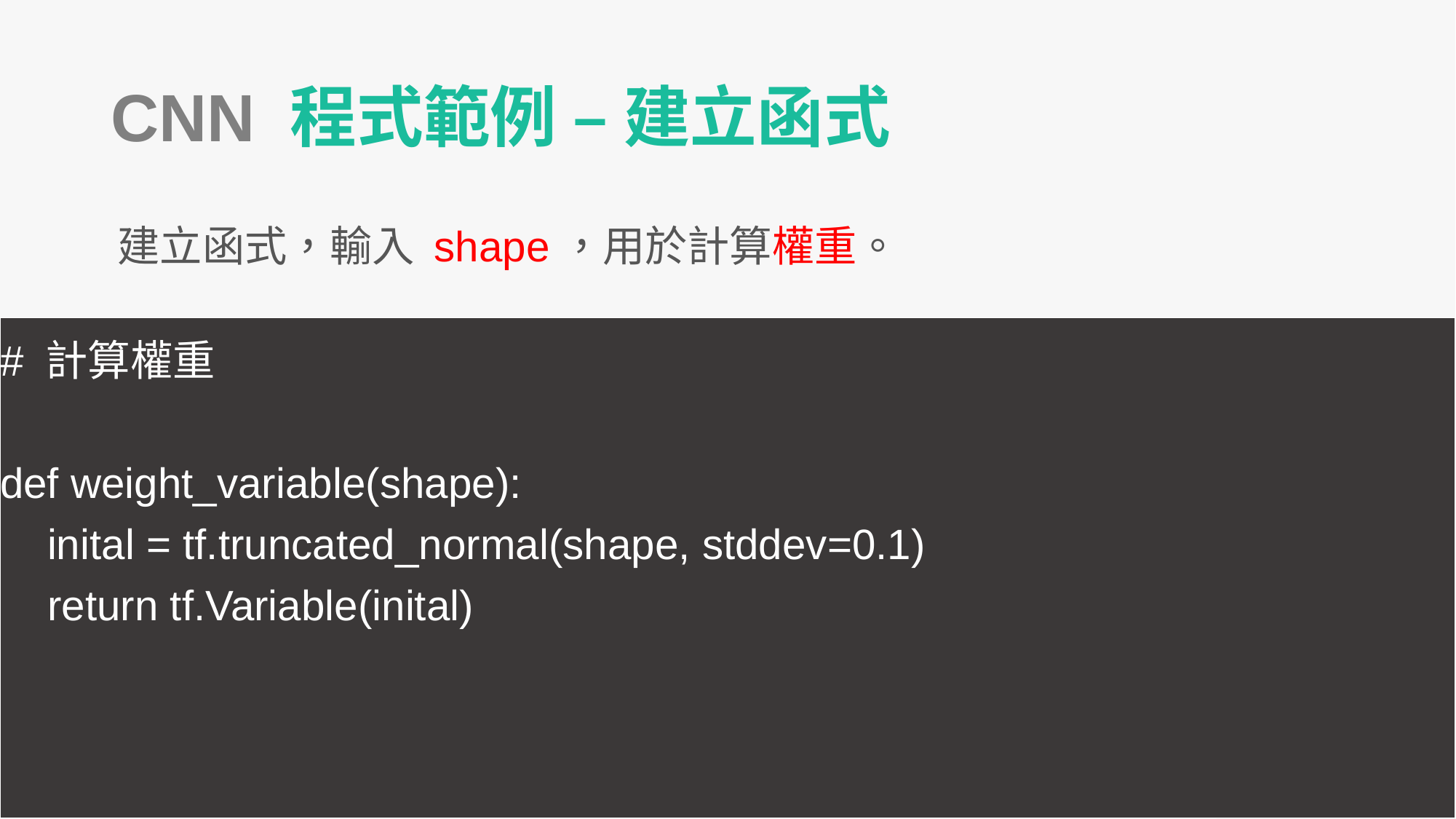

CNN 程式範例 – 建立函式
建立函式，輸入 shape，用於計算權重。
# 計算權重

def weight_variable(shape):
    inital = tf.truncated_normal(shape, stddev=0.1)
    return tf.Variable(inital)